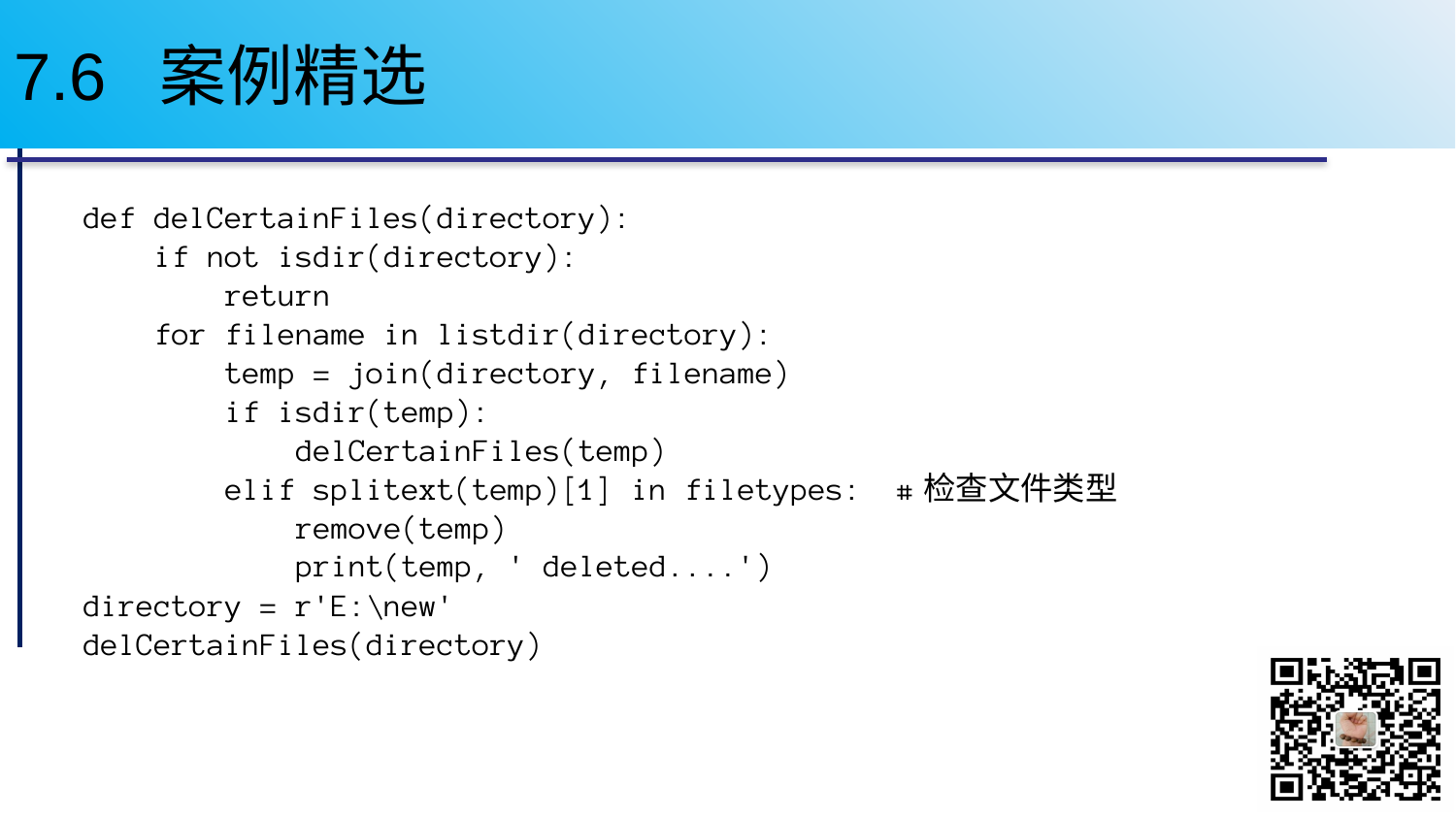

# 7.6  案例精选
def delCertainFiles(directory):
    if not isdir(directory):
        return
    for filename in listdir(directory):
        temp = join(directory, filename)
        if isdir(temp):
            delCertainFiles(temp)
        elif splitext(temp)[1] in filetypes:  #检查文件类型
            remove(temp)
            print(temp, ' deleted....')
directory = r'E:\new'
delCertainFiles(directory)